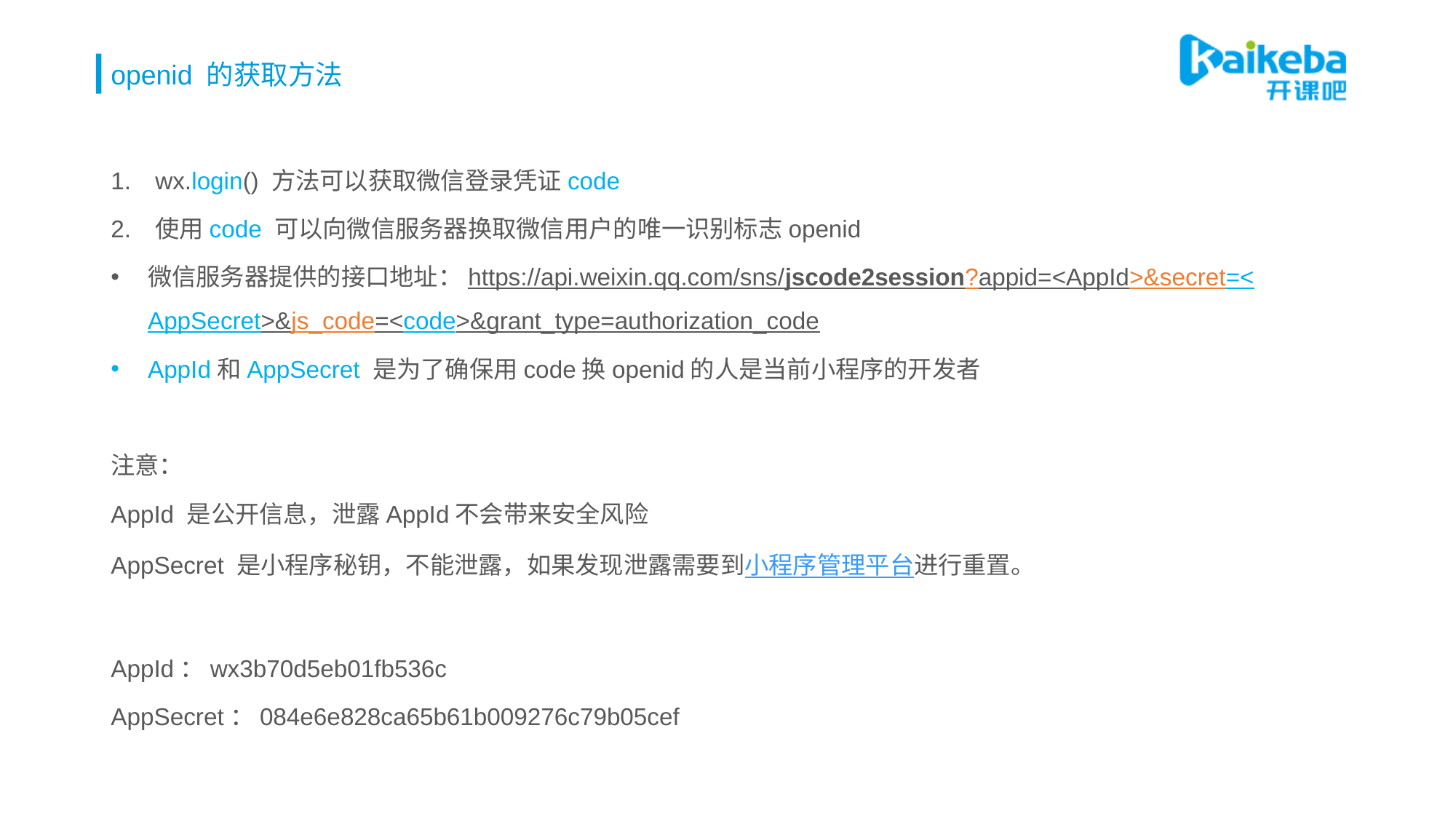

# openid 的获取方法
wx.login() 方法可以获取微信登录凭证code
使用code 可以向微信服务器换取微信用户的唯一识别标志openid
微信服务器提供的接口地址：https://api.weixin.qq.com/sns/jscode2session?appid=<AppId>&secret=<AppSecret>&js_code=<code>&grant_type=authorization_code
AppId和AppSecret 是为了确保用code换openid的人是当前小程序的开发者

注意：
AppId 是公开信息，泄露AppId不会带来安全风险
AppSecret 是小程序秘钥，不能泄露，如果发现泄露需要到小程序管理平台进行重置。

AppId：wx3b70d5eb01fb536c
AppSecret：084e6e828ca65b61b009276c79b05cef